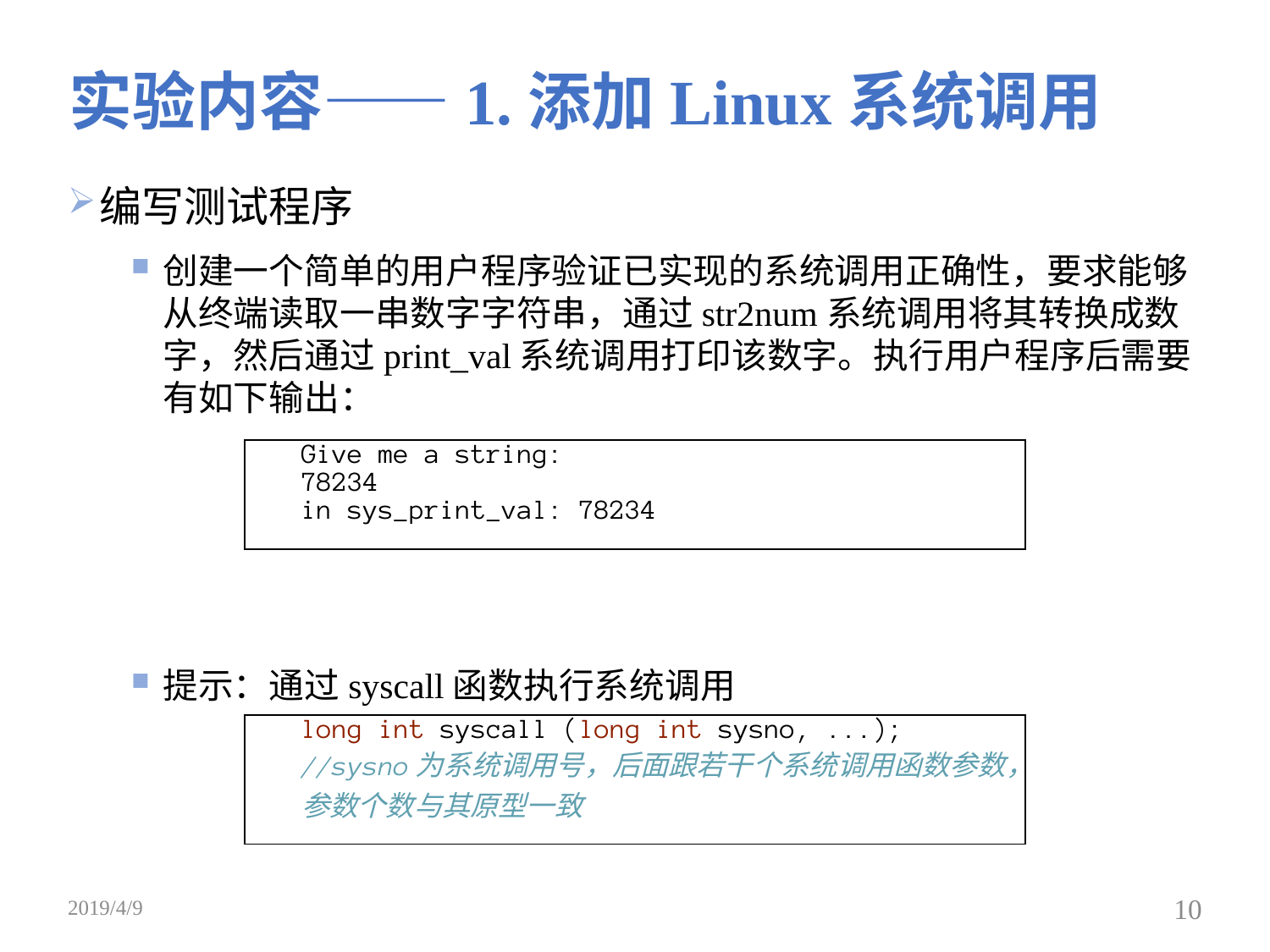

# 实验内容——1.添加Linux系统调用
编写测试程序
创建一个简单的用户程序验证已实现的系统调用正确性，要求能够从终端读取一串数字字符串，通过str2num系统调用将其转换成数字，然后通过print_val系统调用打印该数字。执行用户程序后需要有如下输出：

提示：通过syscall函数执行系统调用

| Give me a string: 78234 in sys\_print\_val: 78234 |
| --- |
| long int syscall (long int sysno, ...); //sysno为系统调用号，后面跟若干个系统调用函数参数，参数个数与其原型一致 |
| --- |
2019/4/9
10